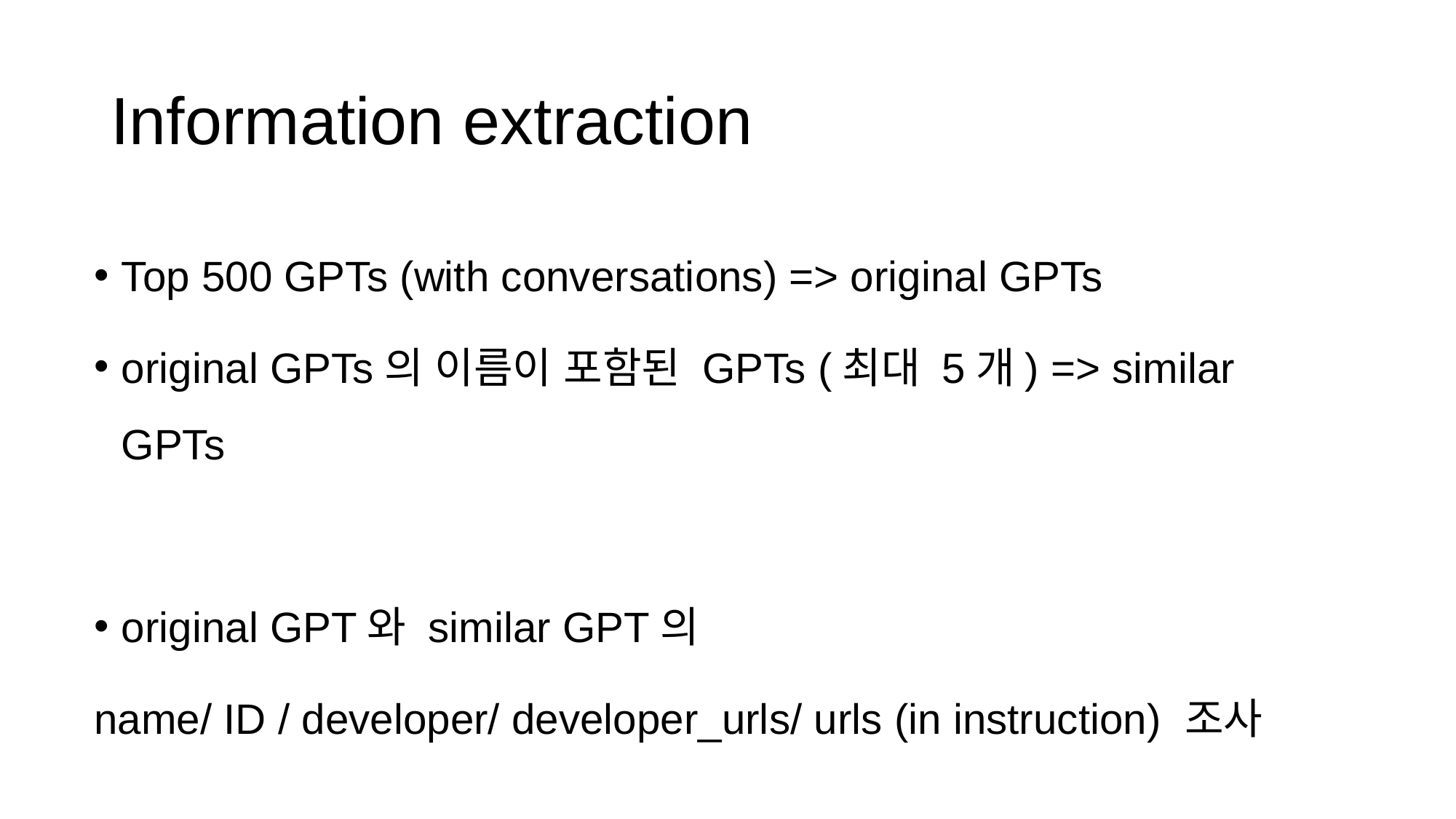

# Information extraction
Top 500 GPTs (with conversations) => original GPTs
original GPTs의 이름이 포함된 GPTs (최대 5개) => similar GPTs

original GPT와 similar GPT의
name/ ID / developer/ developer_urls/ urls (in instruction) 조사